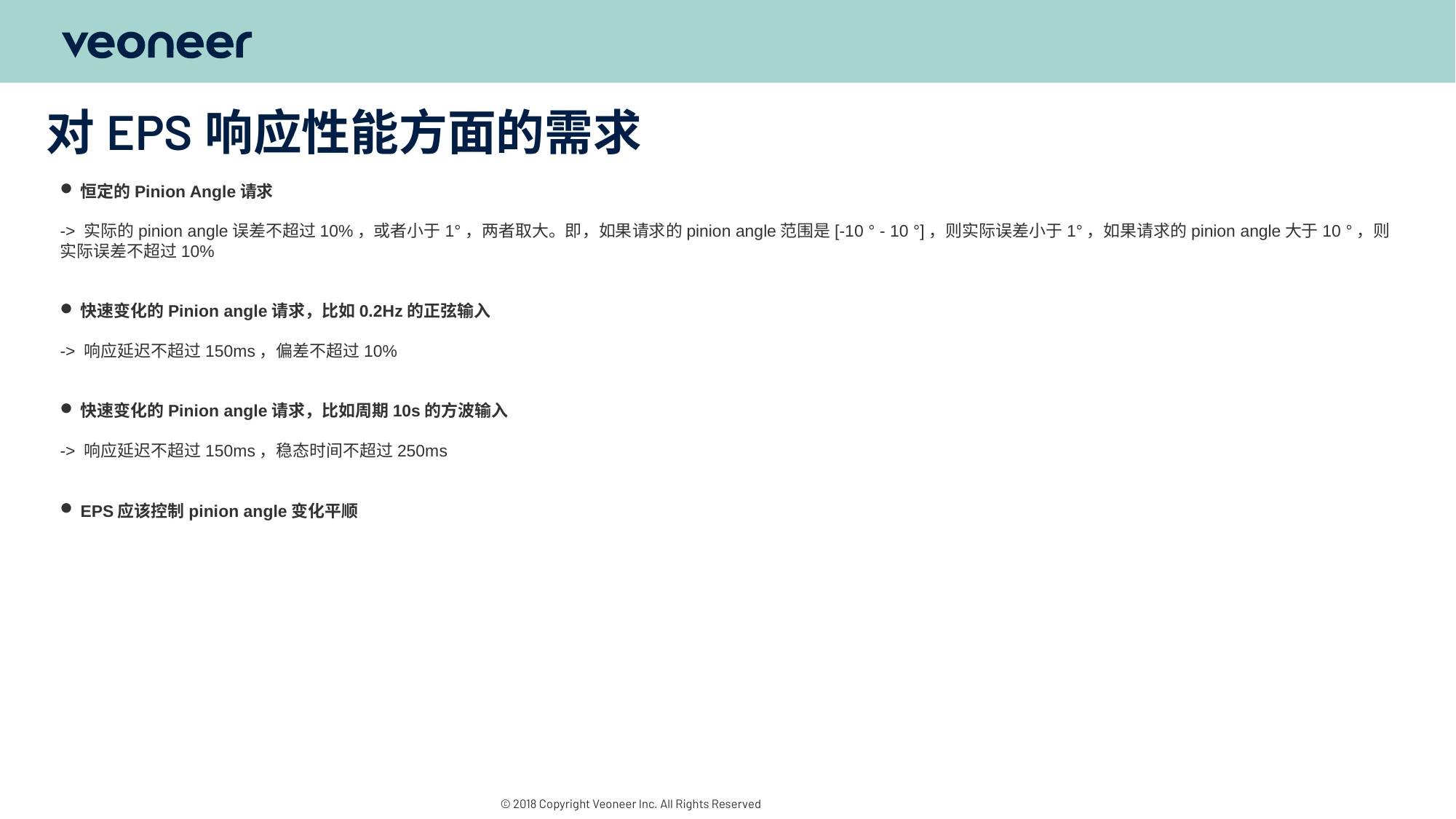

对EPS响应性能方面的需求
恒定的Pinion Angle请求

-> 实际的pinion angle误差不超过10%，或者小于1°，两者取大。即，如果请求的pinion angle范围是[-10 ° - 10 °]，则实际误差小于1°，如果请求的pinion angle大于10 °，则实际误差不超过10%

快速变化的Pinion angle请求，比如0.2Hz的正弦输入

-> 响应延迟不超过150ms，偏差不超过10%

快速变化的Pinion angle请求，比如周期10s的方波输入

-> 响应延迟不超过150ms，稳态时间不超过250ms

EPS应该控制pinion angle变化平顺